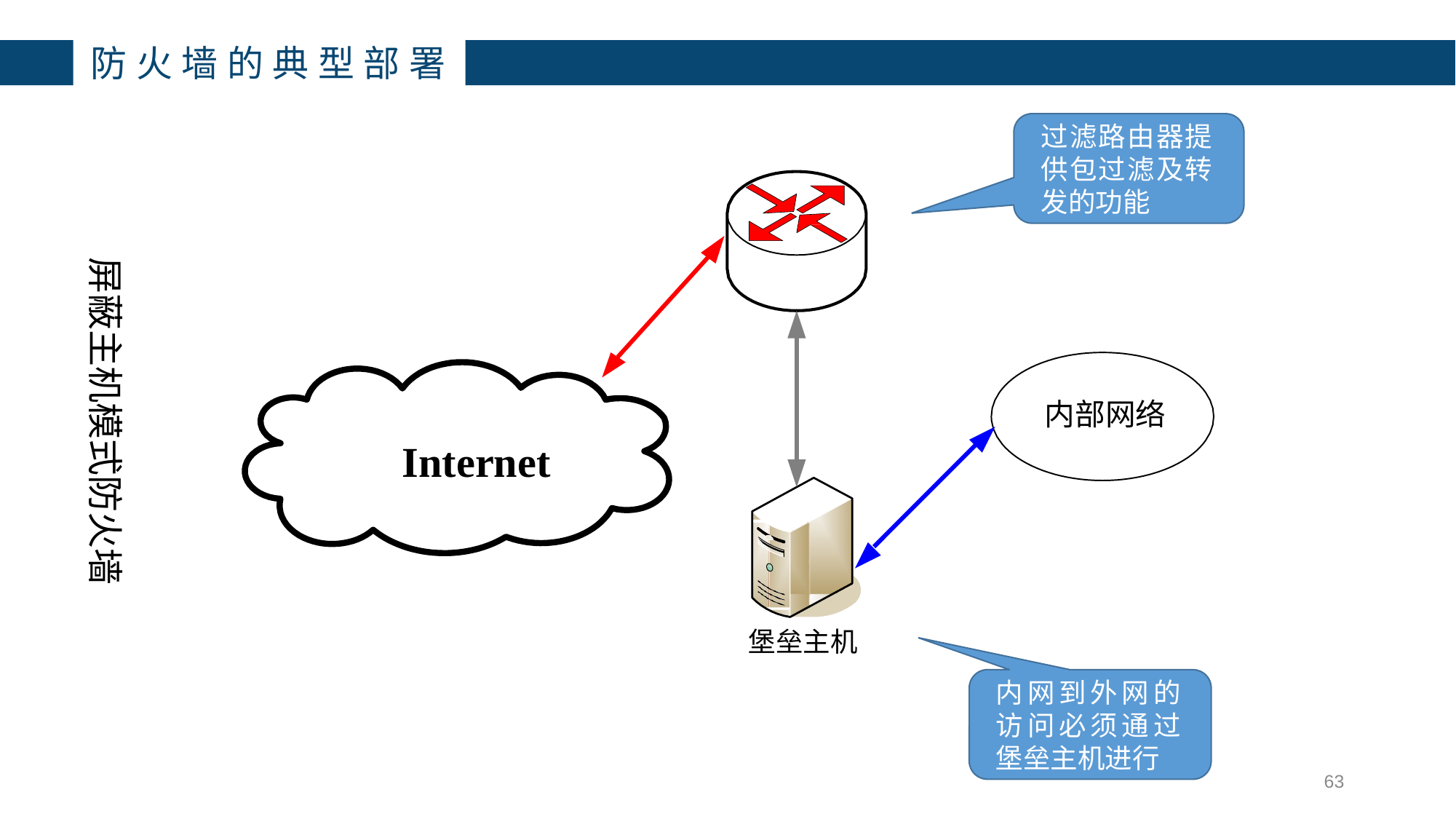

防火墙的典型部署

过滤路由器提供包过滤及转发的功能

屏蔽主机模式防火墙

内部网络

Internet

堡垒主机
内网到外网的访问必须通过堡垒主机进行
63